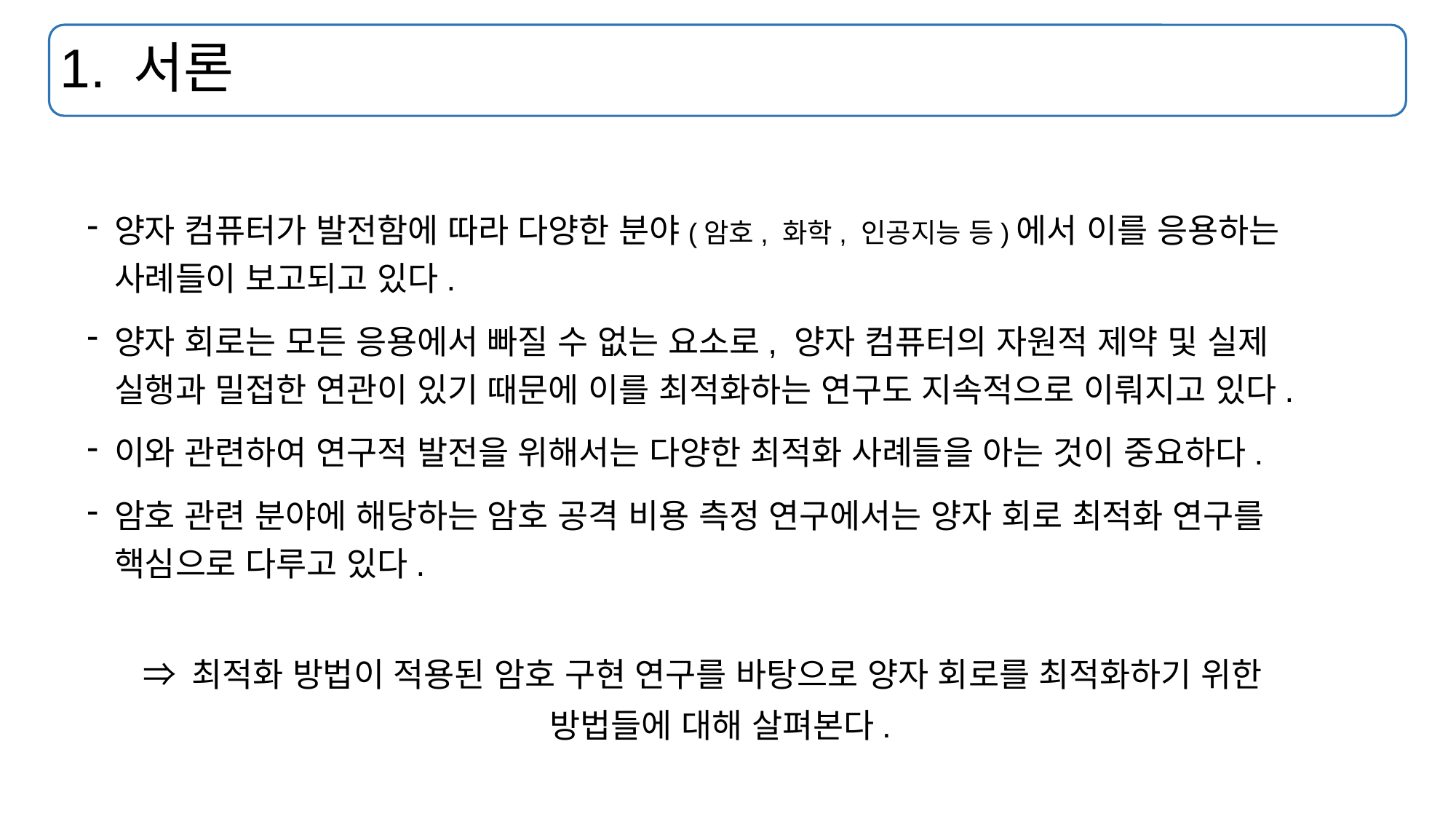

# 1. 서론
양자 컴퓨터가 발전함에 따라 다양한 분야(암호, 화학, 인공지능 등)에서 이를 응용하는 사례들이 보고되고 있다.
양자 회로는 모든 응용에서 빠질 수 없는 요소로, 양자 컴퓨터의 자원적 제약 및 실제 실행과 밀접한 연관이 있기 때문에 이를 최적화하는 연구도 지속적으로 이뤄지고 있다.
이와 관련하여 연구적 발전을 위해서는 다양한 최적화 사례들을 아는 것이 중요하다.
암호 관련 분야에 해당하는 암호 공격 비용 측정 연구에서는 양자 회로 최적화 연구를       핵심으로 다루고 있다.
⇒ 최적화 방법이 적용된 암호 구현 연구를 바탕으로 양자 회로를 최적화하기 위한
   방법들에 대해 살펴본다.